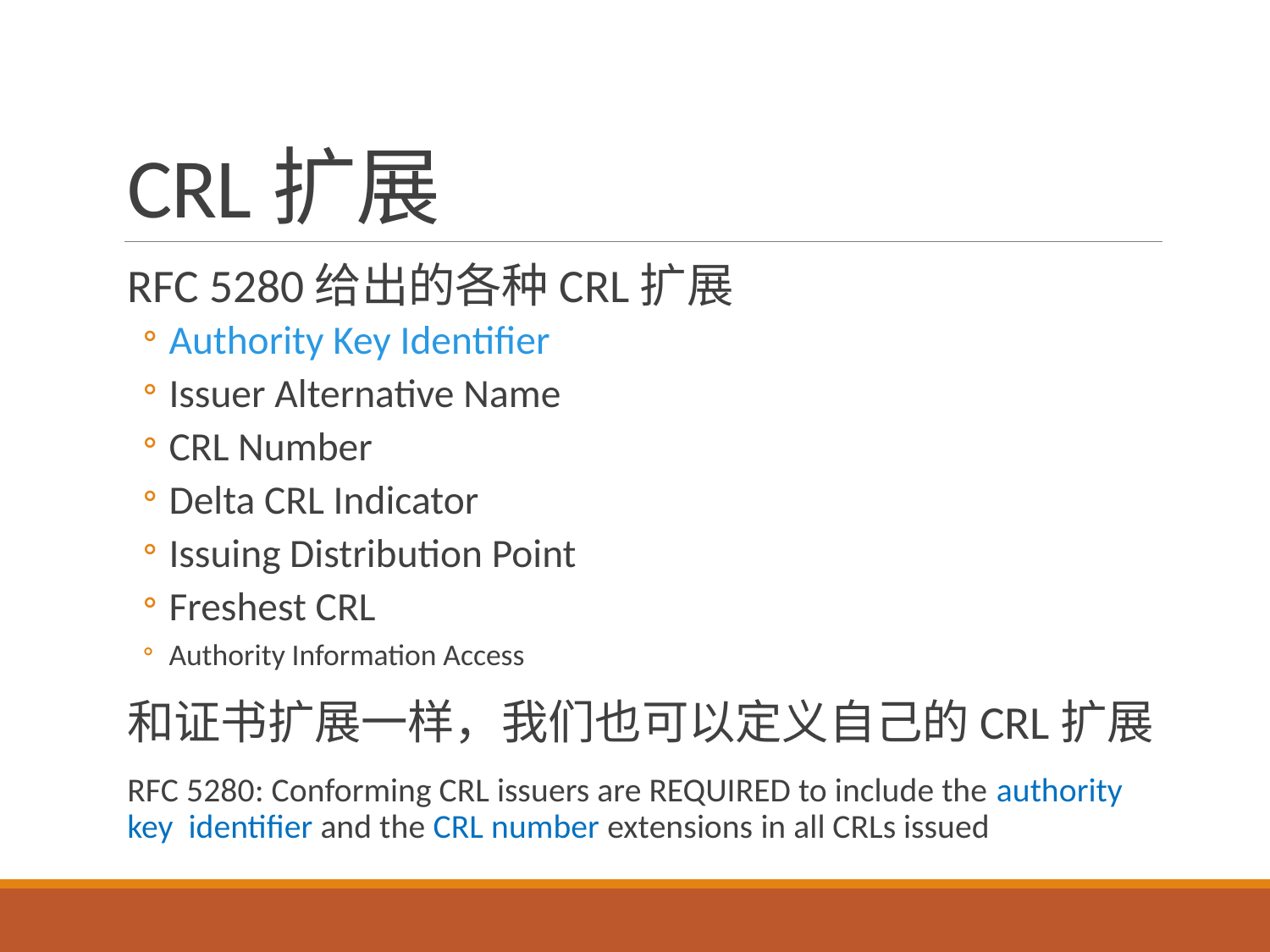

# CRL扩展
RFC 5280给出的各种CRL扩展
Authority Key Identifier
Issuer Alternative Name
CRL Number
Delta CRL Indicator
Issuing Distribution Point
Freshest CRL
Authority Information Access
和证书扩展一样，我们也可以定义自己的CRL扩展
RFC 5280: Conforming CRL issuers are REQUIRED to include the authority key  identifier and the CRL number extensions in all CRLs issued
59